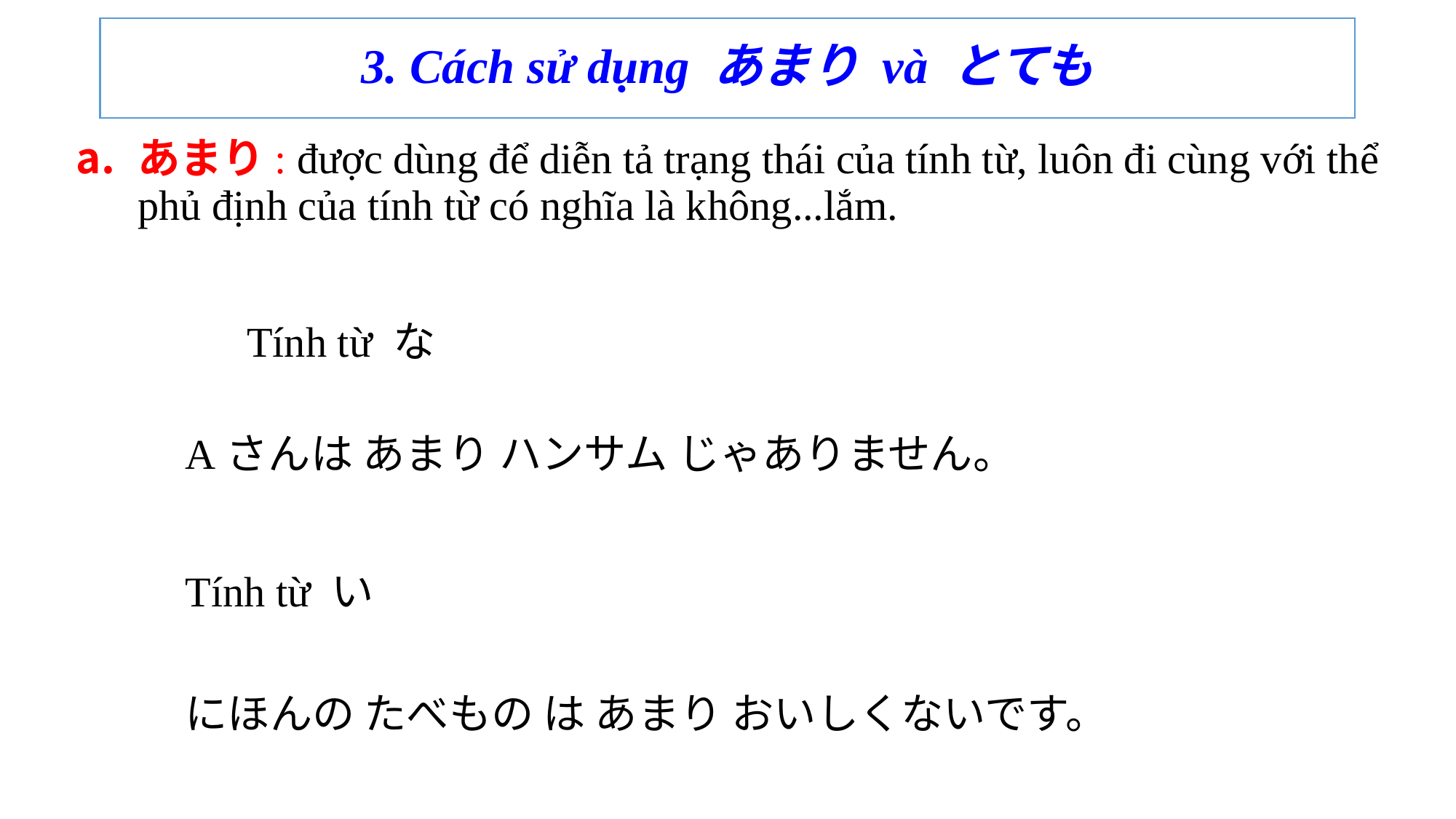

# 3. Cách sử dụng あまり và とても
あまり: được dùng để diễn tả trạng thái của tính từ, luôn đi cùng với thể phủ định của tính từ có nghĩa là không...lắm.
	Tính từ な
	Aさんは あまり ハンサム じゃありません。
	Tính từ い

	にほんの たべもの は あまり おいしくないです。